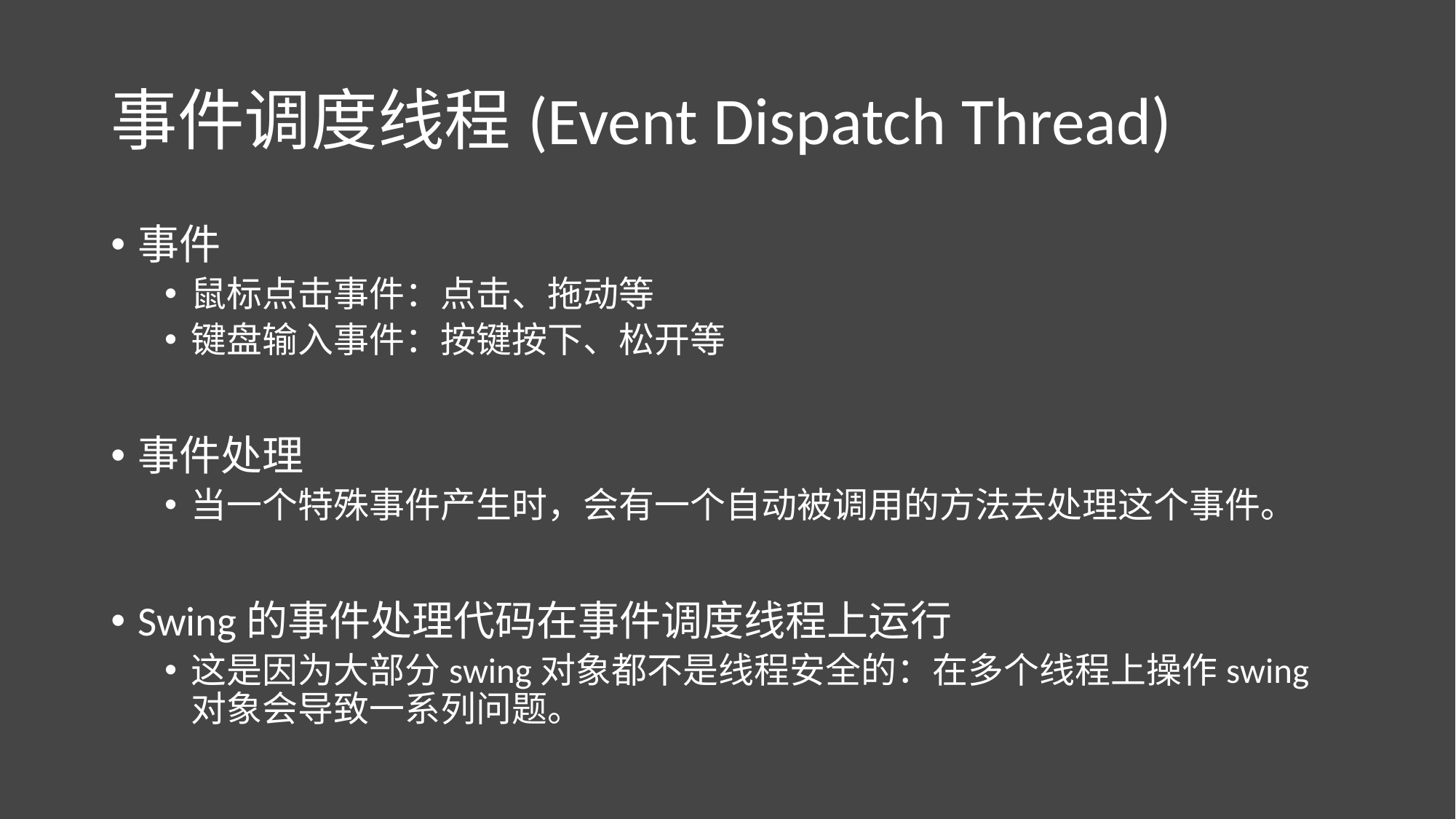

# 事件调度线程(Event Dispatch Thread)
事件
鼠标点击事件：点击、拖动等
键盘输入事件：按键按下、松开等

事件处理
当一个特殊事件产生时，会有一个自动被调用的方法去处理这个事件。

Swing的事件处理代码在事件调度线程上运行
这是因为大部分swing对象都不是线程安全的：在多个线程上操作swing对象会导致一系列问题。